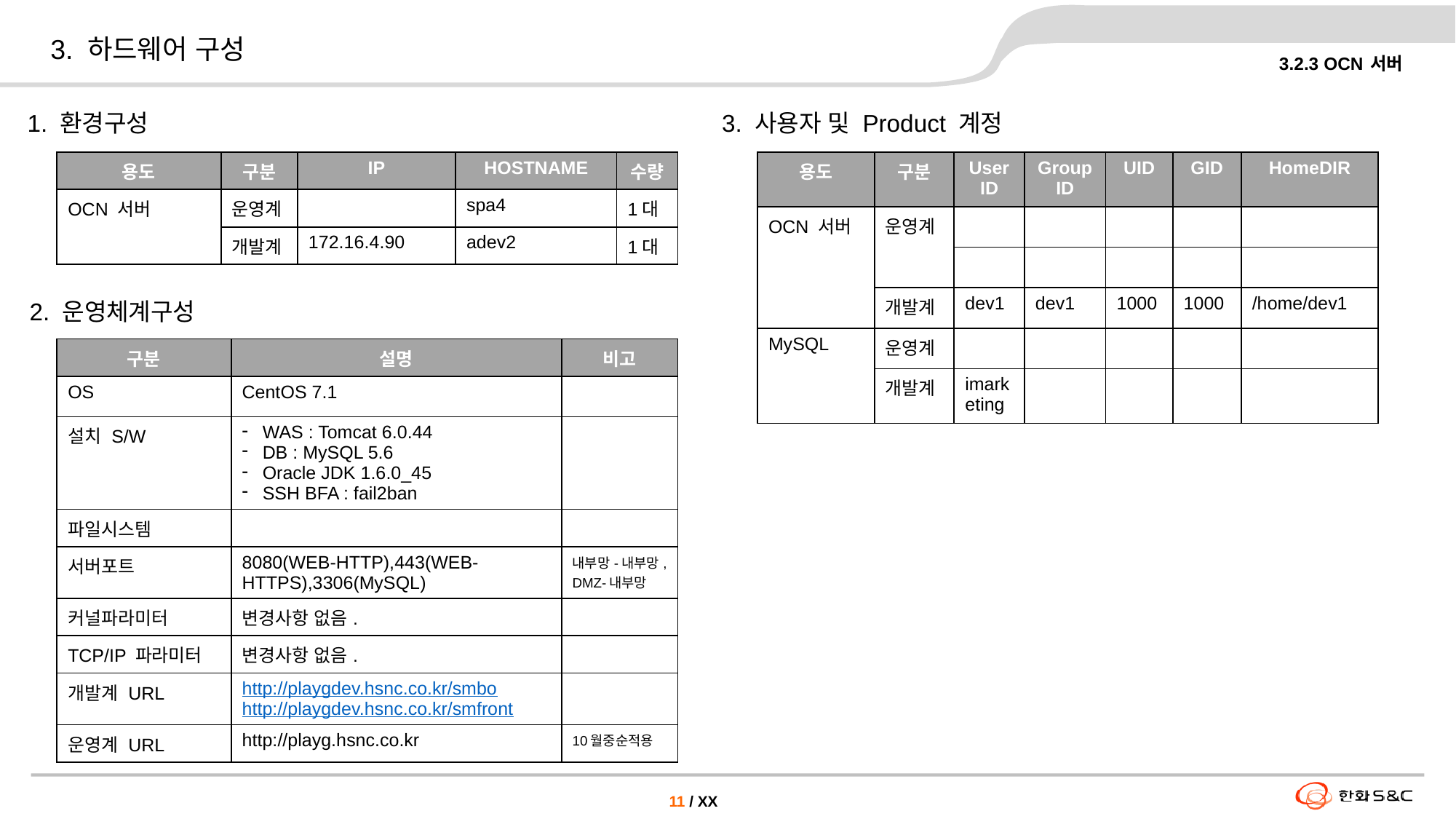

# 3. 하드웨어 구성
3.2.3 OCN 서버
1. 환경구성
3. 사용자 및 Product 계정
| 용도 | 구분 | IP | HOSTNAME | 수량 |
| --- | --- | --- | --- | --- |
| OCN 서버 | 운영계 |  | spa4 | 1대 |
|  | 개발계 | 172.16.4.90 | adev2 | 1대 |
| 용도 | 구분 | User ID | Group ID | UID | GID | HomeDIR |
| --- | --- | --- | --- | --- | --- | --- |
| OCN 서버 | 운영계 |  |  |  |  |  |
|  |  |  |  |  |  |  |
|  | 개발계 | dev1 | dev1 | 1000 | 1000 | /home/dev1 |
| MySQL | 운영계 |  |  |  |  |  |
|  | 개발계 | imarketing |  |  |  |  |
2. 운영체계구성
| 구분 | 설명 | 비고 |
| --- | --- | --- |
| OS | CentOS 7.1 |  |
| 설치 S/W | WAS : Tomcat 6.0.44 DB : MySQL 5.6 Oracle JDK 1.6.0\_45 SSH BFA : fail2ban |  |
| 파일시스템 |  |  |
| 서버포트 | 8080(WEB-HTTP),443(WEB-HTTPS),3306(MySQL) | 내부망-내부망,DMZ-내부망 |
| 커널파라미터 | 변경사항 없음. |  |
| TCP/IP 파라미터 | 변경사항 없음. |  |
| 개발계 URL | http://playgdev.hsnc.co.kr/smbo http://playgdev.hsnc.co.kr/smfront |  |
| 운영계 URL | http://playg.hsnc.co.kr | 10월중순적용 |